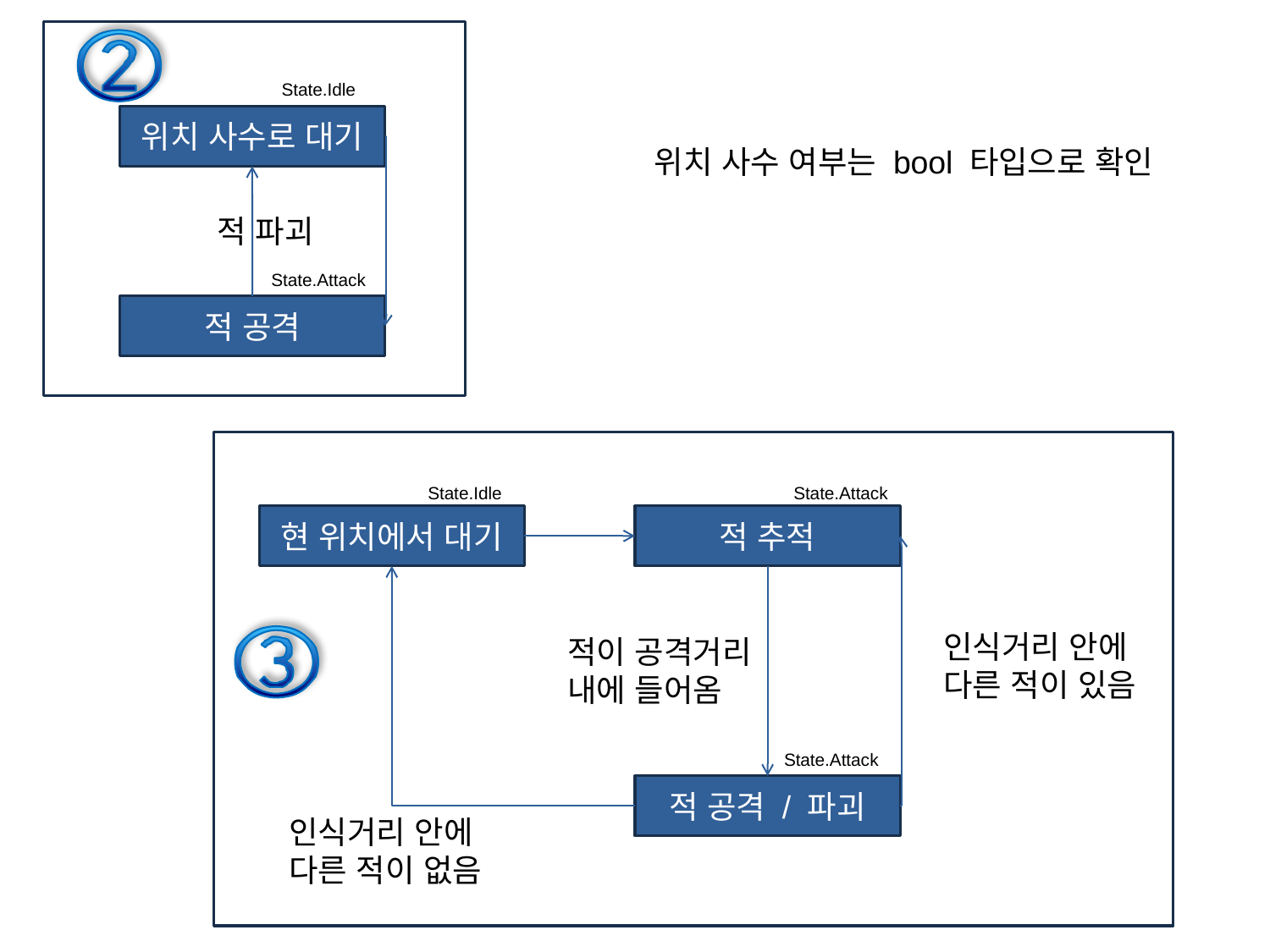

State.Idle
위치 사수로 대기
위치 사수 여부는 bool 타입으로 확인
적 파괴
State.Attack
적 공격

State.Idle
State.Attack
현 위치에서 대기
적 추적
인식거리 안에
다른 적이 있음

적이 공격거리
내에 들어옴
State.Attack
적 공격 / 파괴
인식거리 안에
다른 적이 없음